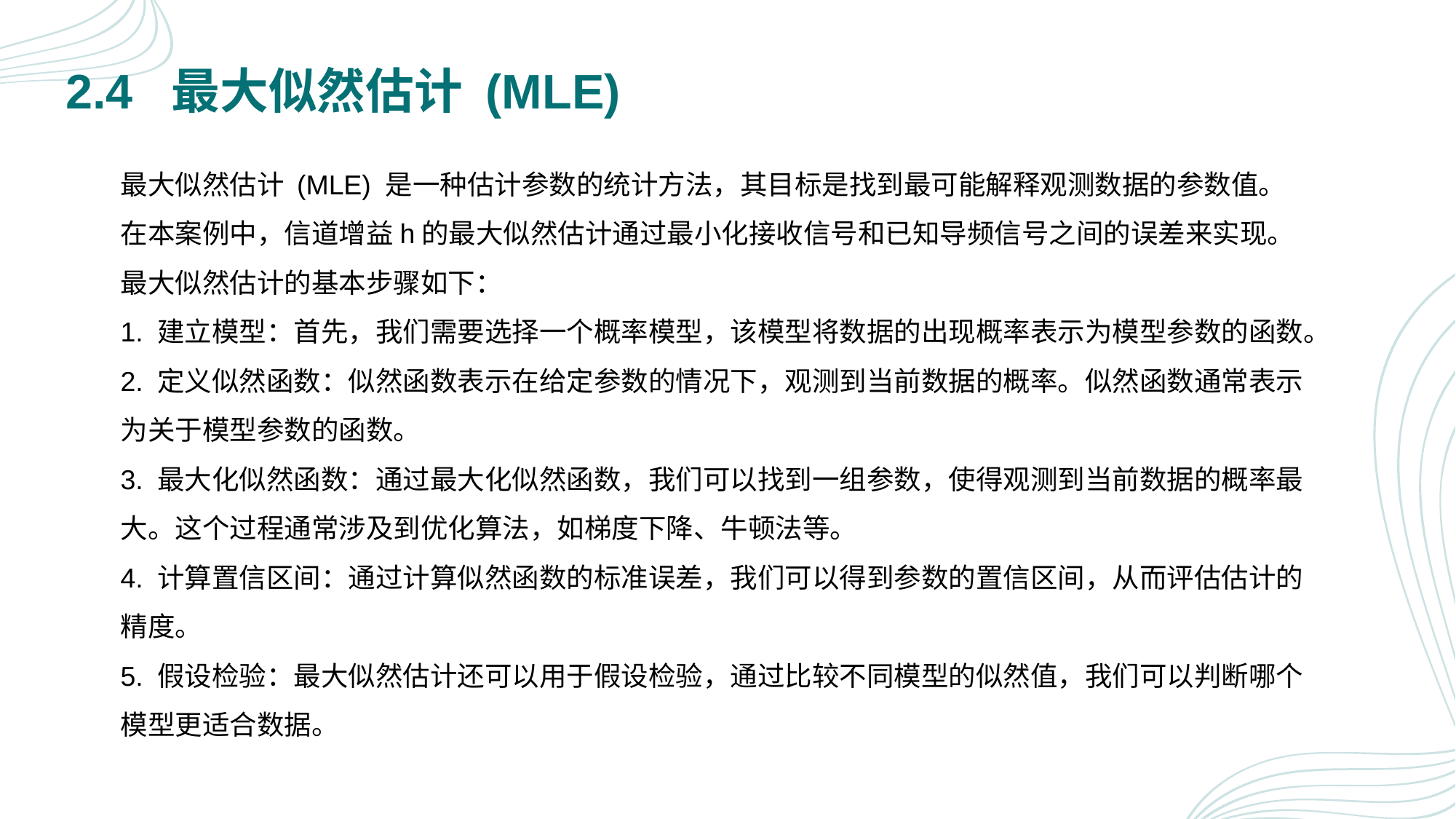

# 2.4  最大似然估计 (MLE)
最大似然估计 (MLE) 是一种估计参数的统计方法，其目标是找到最可能解释观测数据的参数值。在本案例中，信道增益h的最大似然估计通过最小化接收信号和已知导频信号之间的误差来实现。
最大似然估计的基本步骤如下：
1. 建立模型：首先，我们需要选择一个概率模型，该模型将数据的出现概率表示为模型参数的函数。
2. 定义似然函数：似然函数表示在给定参数的情况下，观测到当前数据的概率。似然函数通常表示为关于模型参数的函数。
3. 最大化似然函数：通过最大化似然函数，我们可以找到一组参数，使得观测到当前数据的概率最大。这个过程通常涉及到优化算法，如梯度下降、牛顿法等。
4. 计算置信区间：通过计算似然函数的标准误差，我们可以得到参数的置信区间，从而评估估计的精度。
5. 假设检验：最大似然估计还可以用于假设检验，通过比较不同模型的似然值，我们可以判断哪个模型更适合数据。